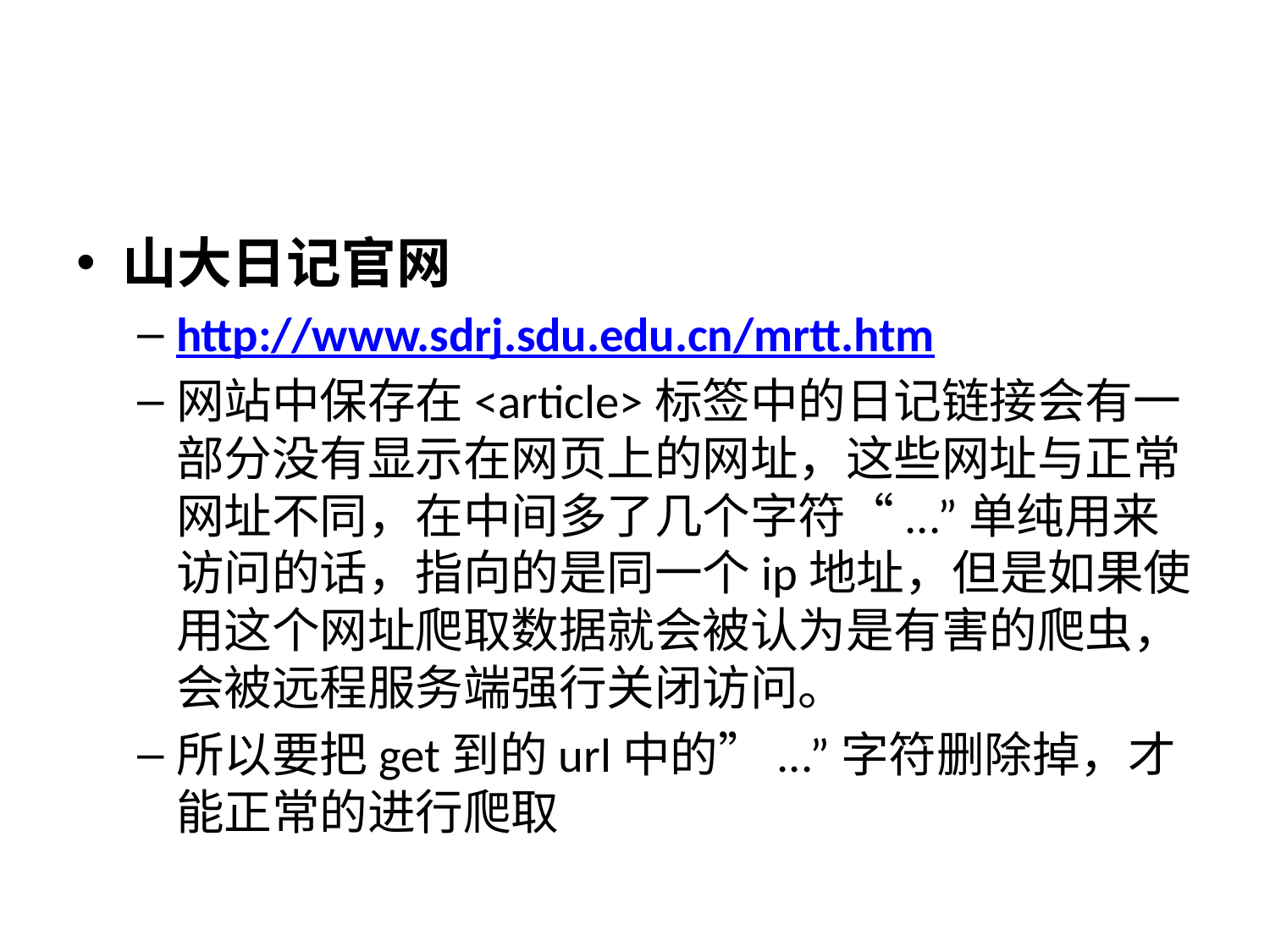

#
山大日记官网
http://www.sdrj.sdu.edu.cn/mrtt.htm
网站中保存在<article>标签中的日记链接会有一部分没有显示在网页上的网址，这些网址与正常网址不同，在中间多了几个字符“...”单纯用来访问的话，指向的是同一个ip地址，但是如果使用这个网址爬取数据就会被认为是有害的爬虫，会被远程服务端强行关闭访问。
所以要把get到的url中的”...”字符删除掉，才能正常的进行爬取